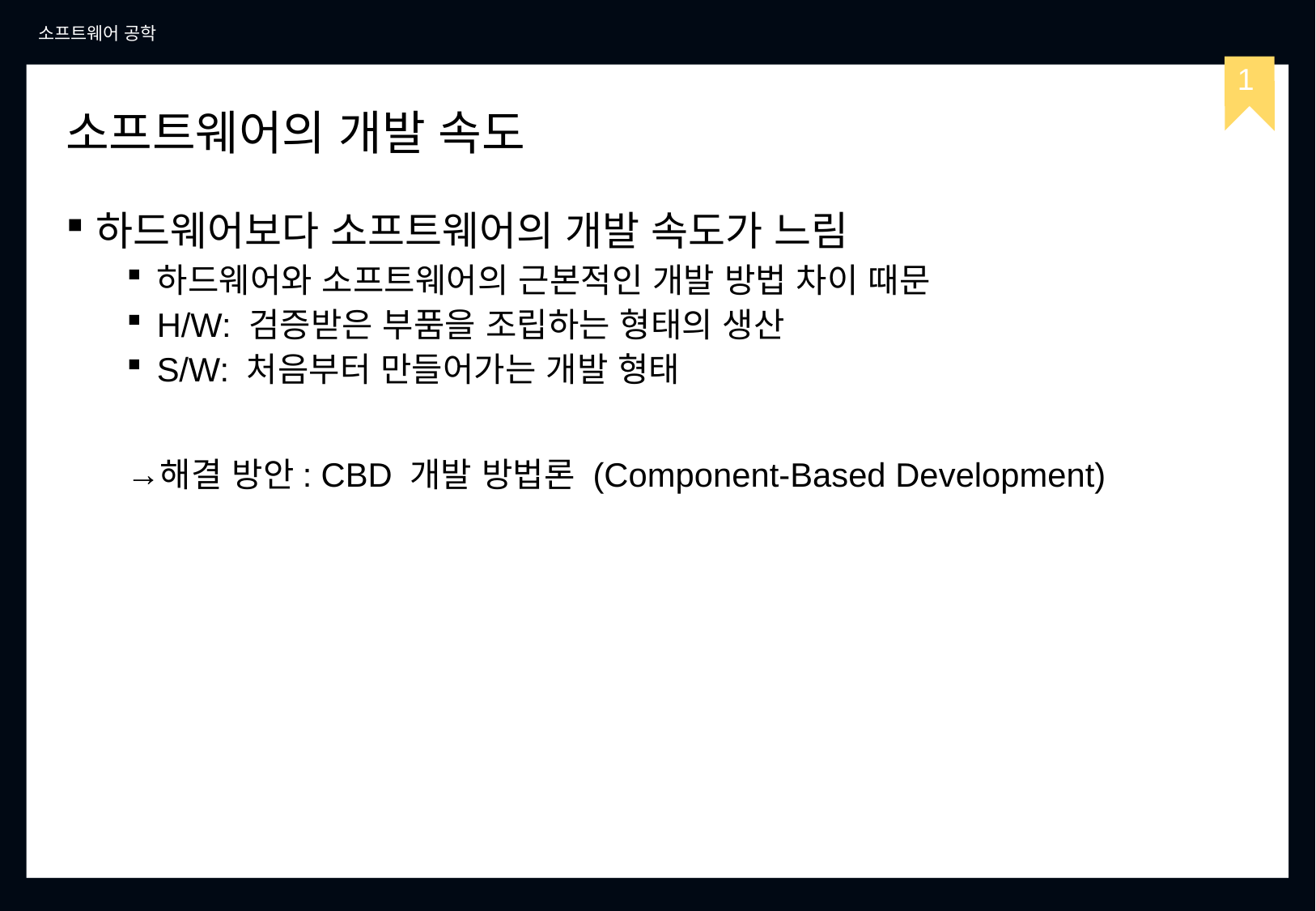

소프트웨어 공학
1
# 소프트웨어의 개발 속도
하드웨어보다 소프트웨어의 개발 속도가 느림
하드웨어와 소프트웨어의 근본적인 개발 방법 차이 때문
H/W: 검증받은 부품을 조립하는 형태의 생산
S/W: 처음부터 만들어가는 개발 형태

해결 방안: CBD 개발 방법론 (Component-Based Development)